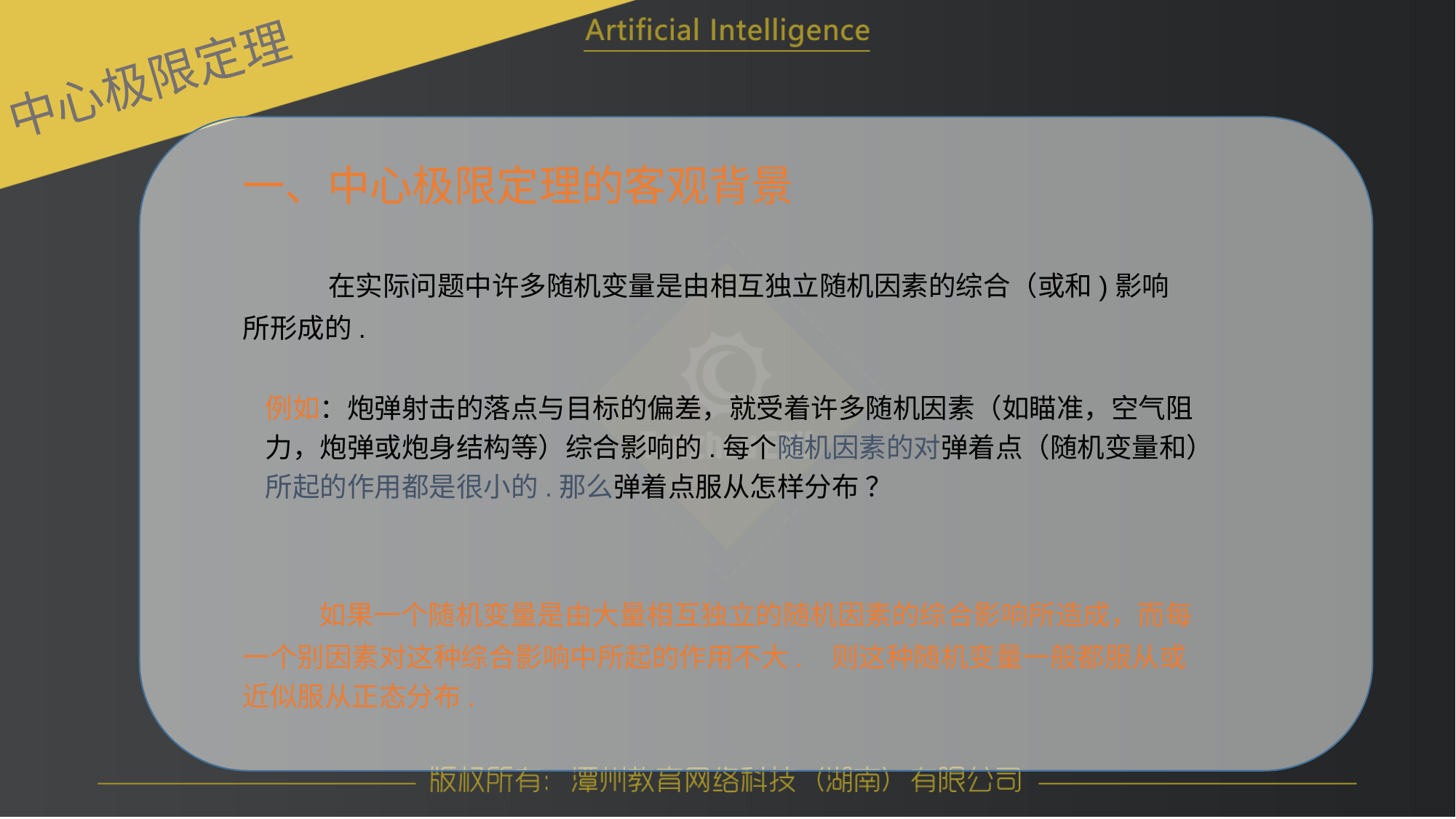

中心极限定理

一、中心极限定理的客观背景
        在实际问题中许多随机变量是由相互独立随机因素的综合（或和)影响所形成的.

例如：炮弹射击的落点与目标的偏差，就受着许多随机因素（如瞄准，空气阻力，炮弹或炮身结构等）综合影响的.每个随机因素的对弹着点（随机变量和）所起的作用都是很小的.那么弹着点服从怎样分布 ？
       如果一个随机变量是由大量相互独立的随机因素的综合影响所造成，而每一个别因素对这种综合影响中所起的作用不大.   则这种随机变量一般都服从或近似服从正态分布.